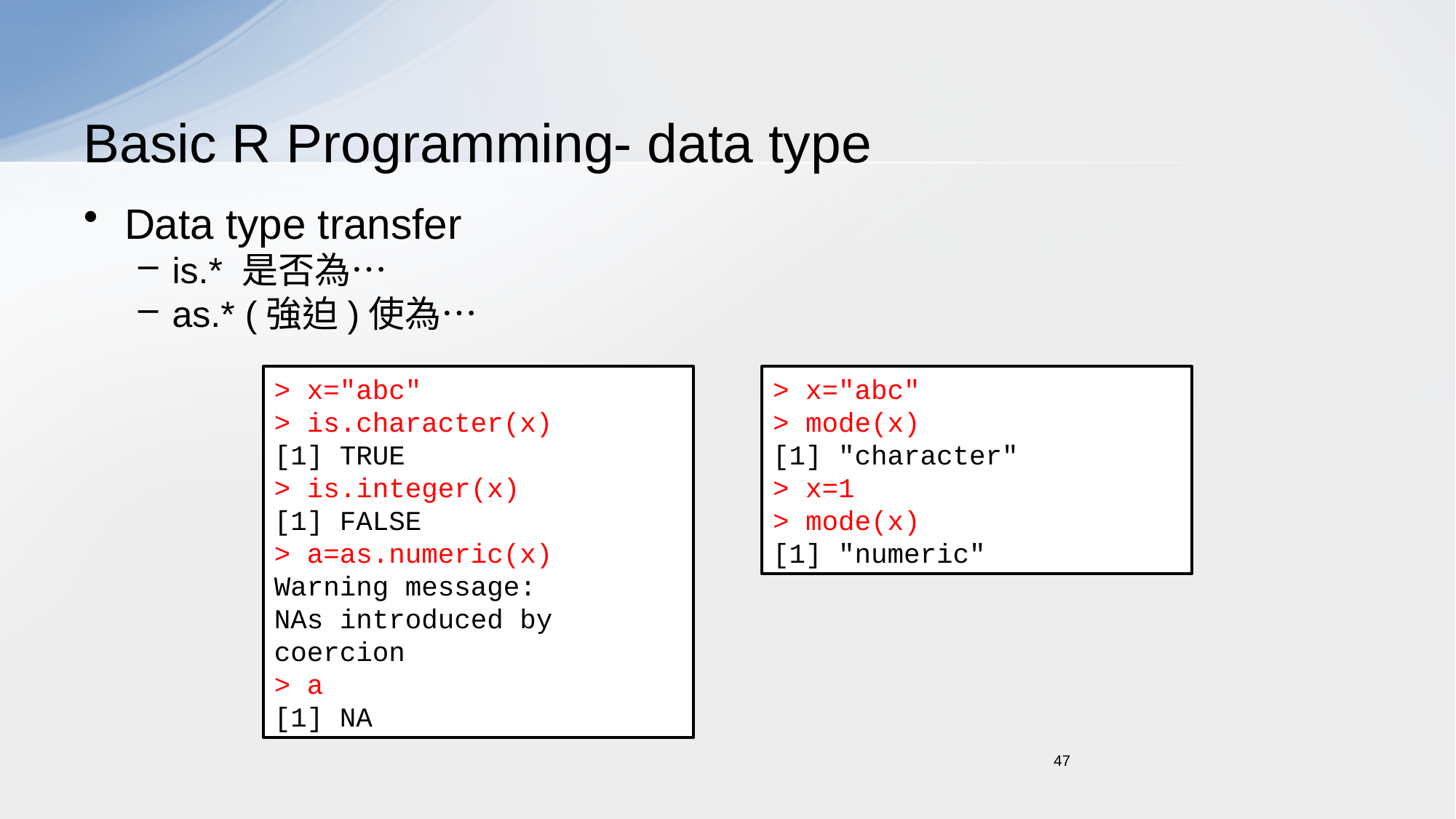

# Basic R Programming- data type
Data type transfer
is.* 是否為…
as.* (強迫)使為…

> x="abc"
> mode(x)
[1] "character"
> x=1
> mode(x)
[1] "numeric"
> x="abc"
> is.character(x)
[1] TRUE
> is.integer(x)
[1] FALSE
> a=as.numeric(x)
Warning message:
NAs introduced by coercion
> a
[1] NA
47